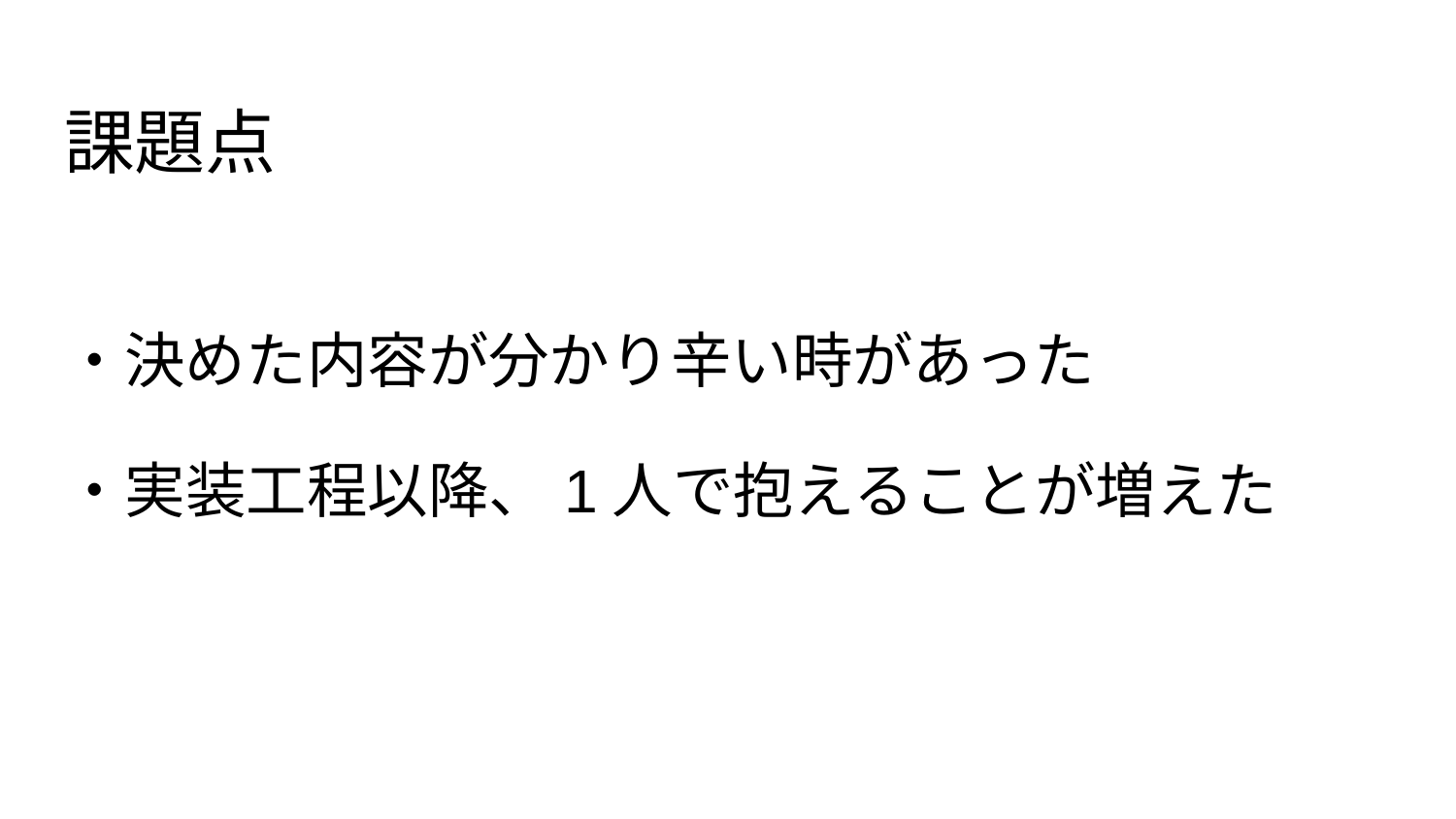

# 課題点

・決めた内容が分かり辛い時があった

・実装工程以降、1人で抱えることが増えた